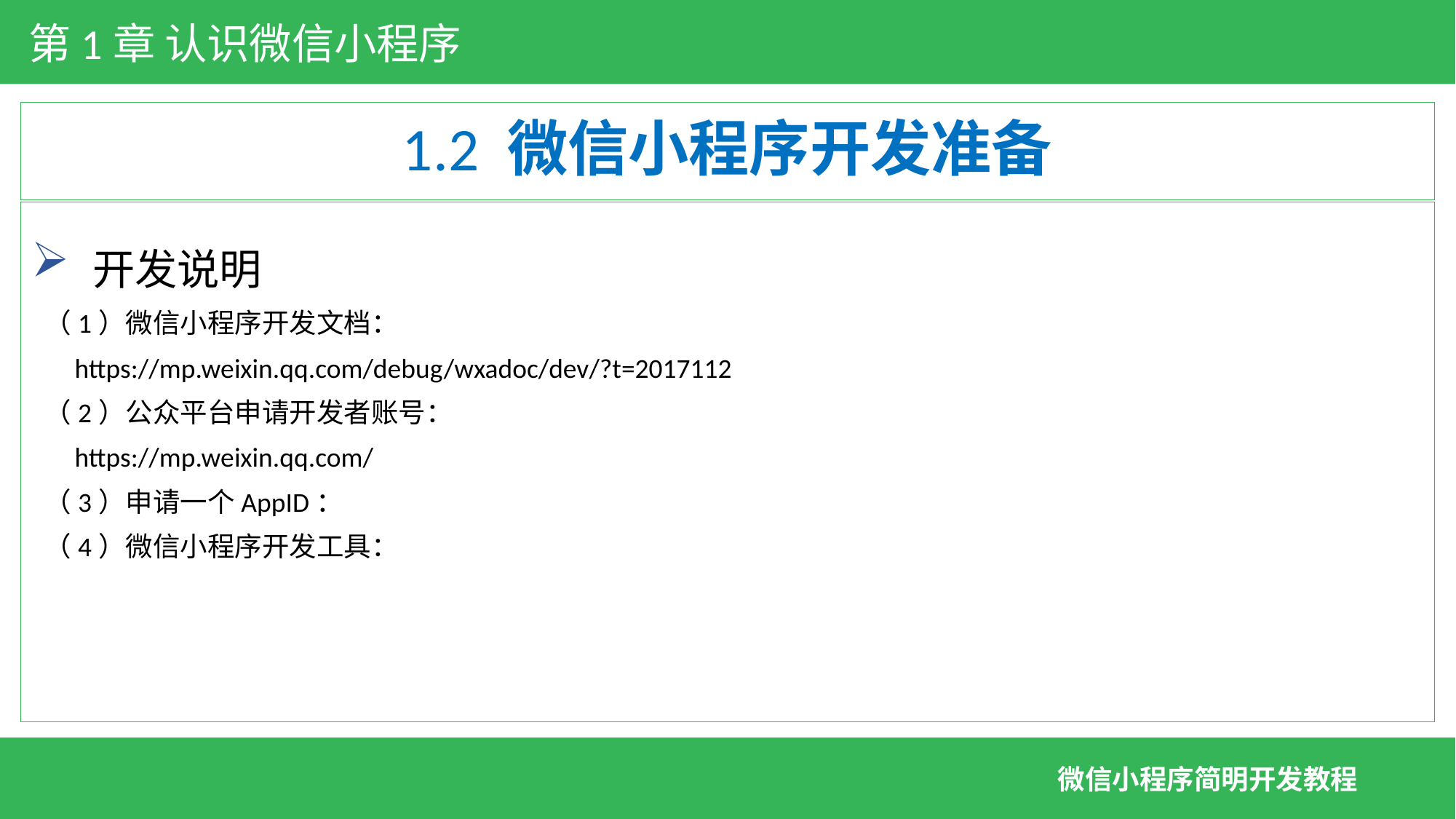

第1章 认识微信小程序

# 1.2 微信小程序开发准备
 开发说明
 （1）微信小程序开发文档：
       https://mp.weixin.qq.com/debug/wxadoc/dev/?t=2017112
 （2）公众平台申请开发者账号：
       https://mp.weixin.qq.com/
 （3）申请一个AppID：
 （4）微信小程序开发工具：

微信小程序简明开发教程